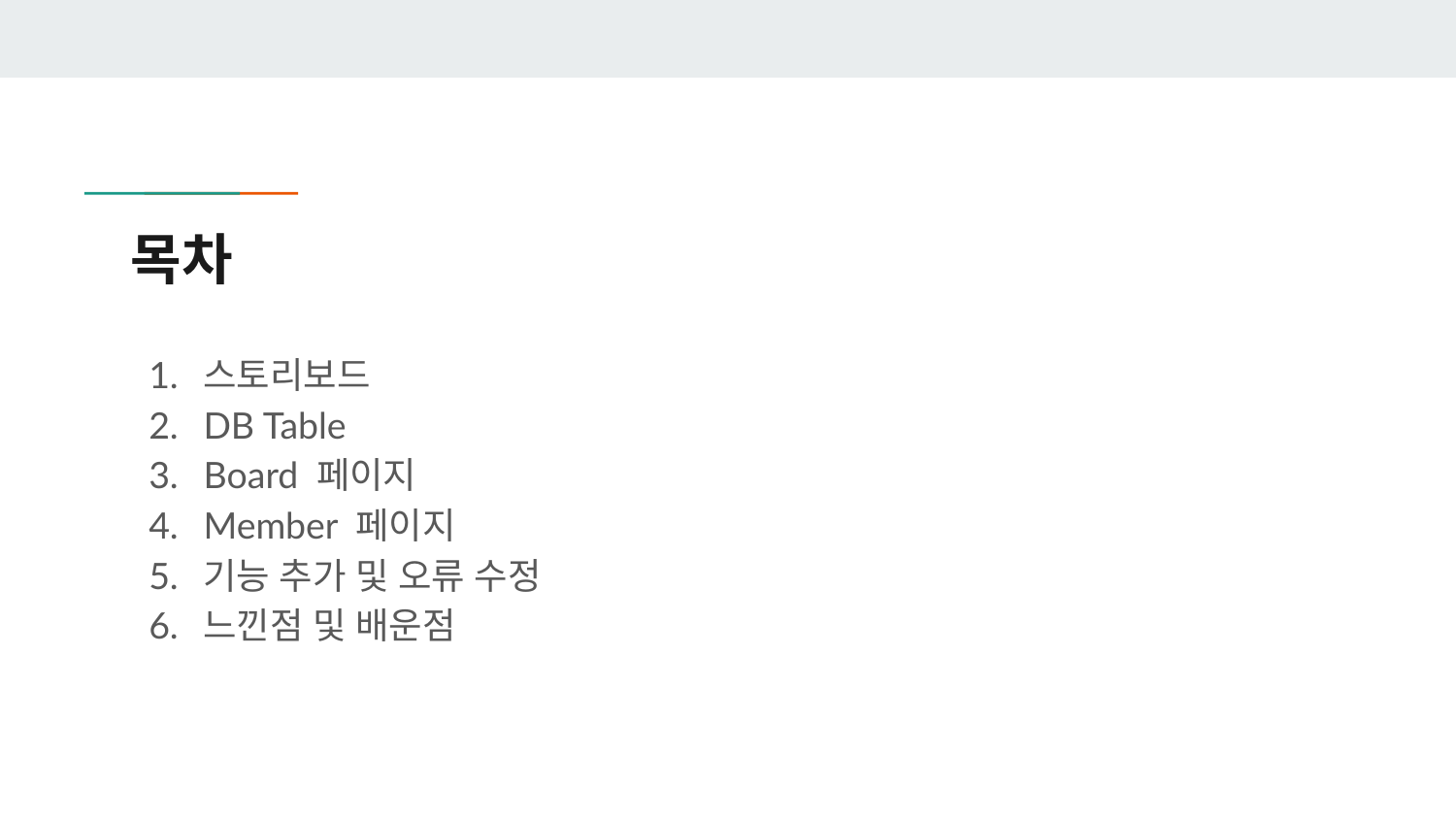

# 목차
스토리보드
DB Table
Board 페이지
Member 페이지
기능 추가 및 오류 수정
느낀점 및 배운점